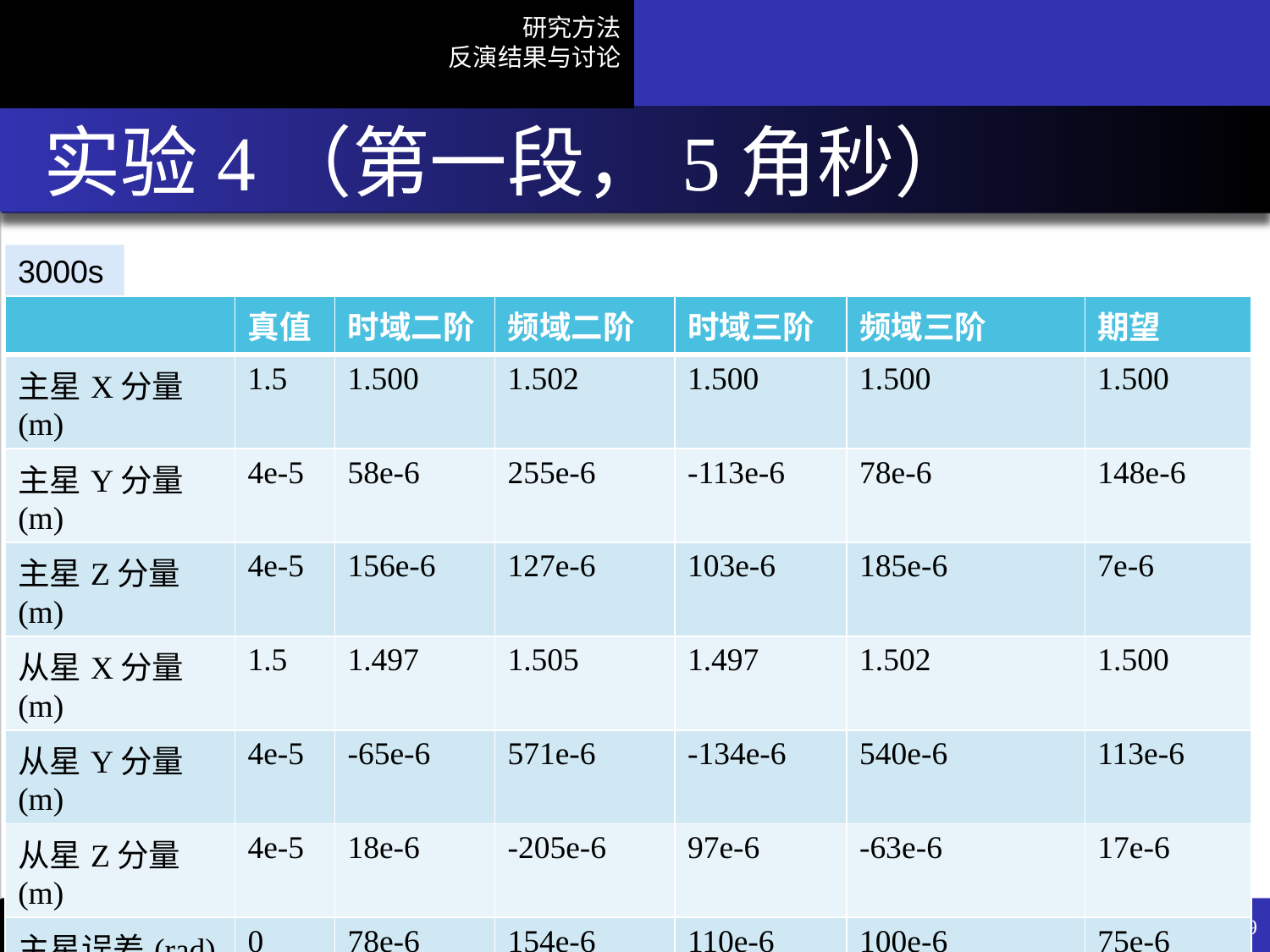

# 实验4（第一段，5角秒）
3000s
|  | 真值 | 时域二阶 | 频域二阶 | 时域三阶 | 频域三阶 | 期望 |
| --- | --- | --- | --- | --- | --- | --- |
| 主星X分量(m) | 1.5 | 1.500 | 1.502 | 1.500 | 1.500 | 1.500 |
| 主星Y分量(m) | 4e-5 | 58e-6 | 255e-6 | -113e-6 | 78e-6 | 148e-6 |
| 主星Z分量(m) | 4e-5 | 156e-6 | 127e-6 | 103e-6 | 185e-6 | 7e-6 |
| 从星X分量(m) | 1.5 | 1.497 | 1.505 | 1.497 | 1.502 | 1.500 |
| 从星Y分量(m) | 4e-5 | -65e-6 | 571e-6 | -134e-6 | 540e-6 | 113e-6 |
| 从星Z分量(m) | 4e-5 | 18e-6 | -205e-6 | 97e-6 | -63e-6 | 17e-6 |
| 主星误差(rad) | 0 | 78e-6 | 154e-6 | 110e-6 | 100e-6 | 75e-6 |
| 从星误差(rad) | 0 | 78e-6 | 389e-6 | 122-6 | 340e-6 | 51e-5 |
| 主星是否达标 | Yes | Yes | Yes | Yes | Yes | Yes |
| 从星是否达标 | Yes | Yes | No | Yes | No | Yes |
低低卫卫跟踪重力卫星相位中心矢量反演
49